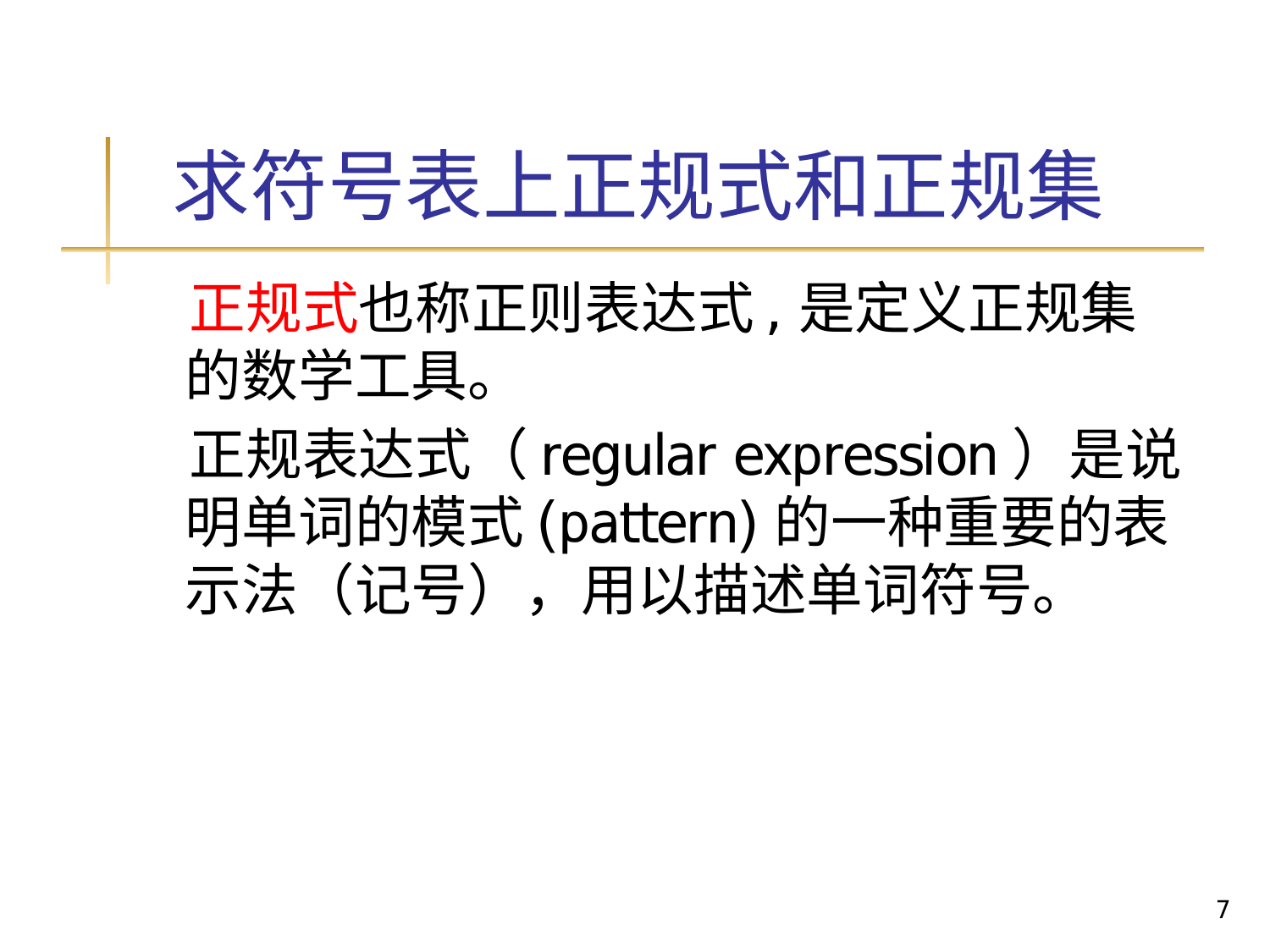

# 求符号表上正规式和正规集
   正规式也称正则表达式,是定义正规集的数学工具。
   正规表达式（regular expression）是说明单词的模式(pattern)的一种重要的表示法（记号），用以描述单词符号。
7